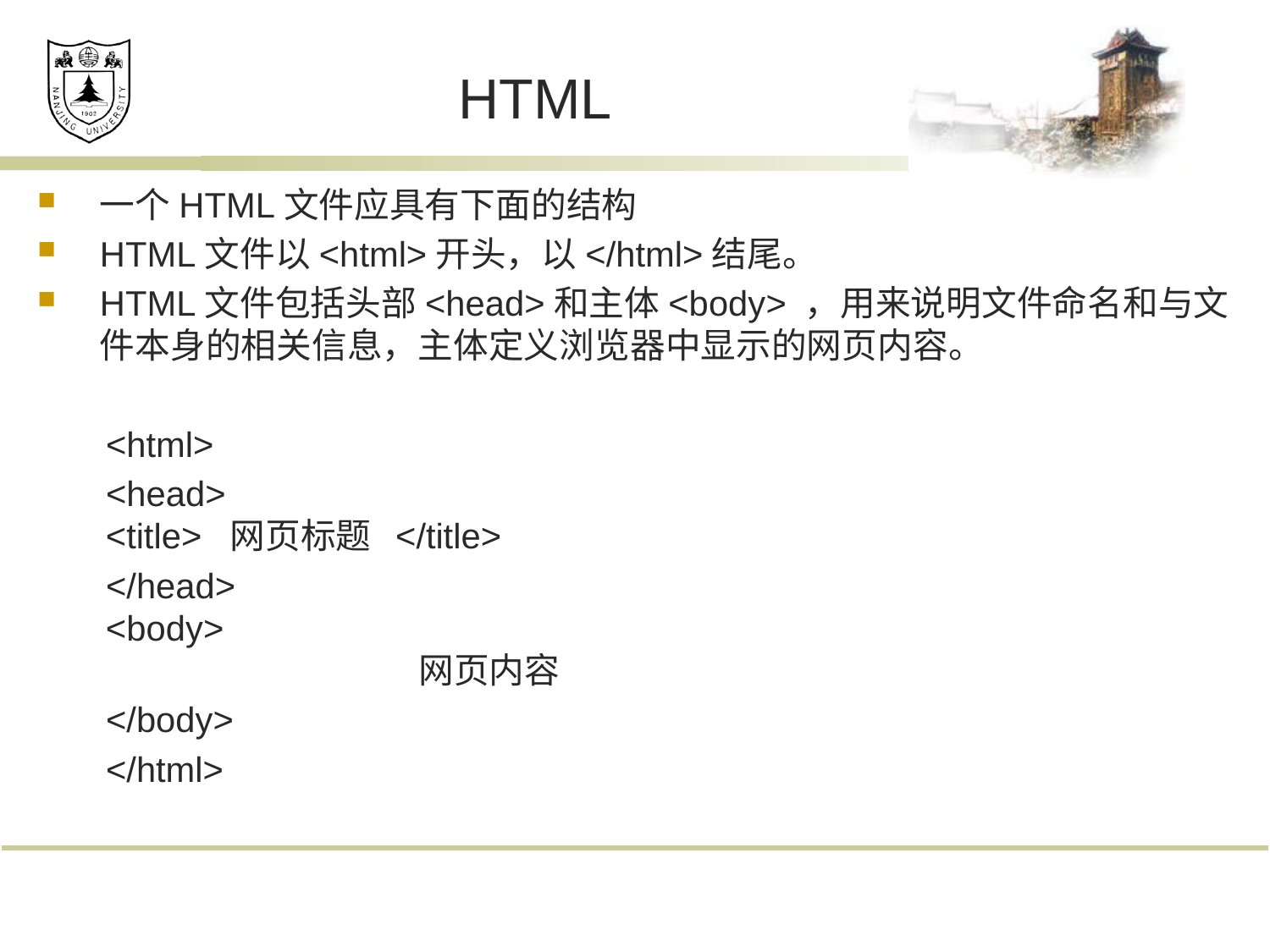

# HTML
一个HTML文件应具有下面的结构
HTML文件以<html>开头，以</html>结尾。
HTML文件包括头部<head>和主体<body> ，用来说明文件命名和与文件本身的相关信息，主体定义浏览器中显示的网页内容。

       <html>
       <head>
       <title>  网页标题  </title>
       </head>
       <body>
                     		网页内容
       </body>
       </html>